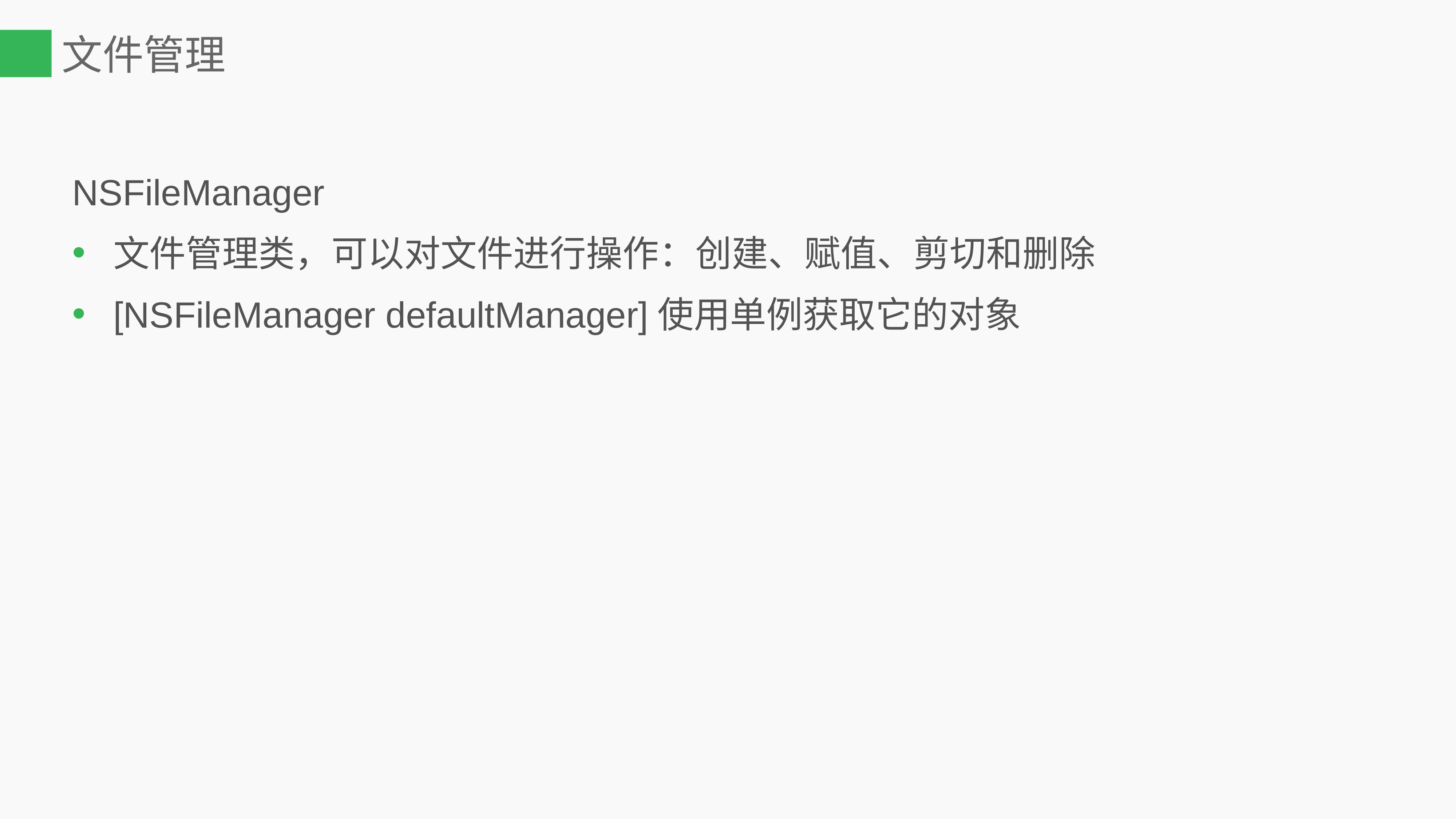

# 文件管理
NSFileManager
文件管理类，可以对文件进行操作：创建、赋值、剪切和删除
[NSFileManager defaultManager]使用单例获取它的对象